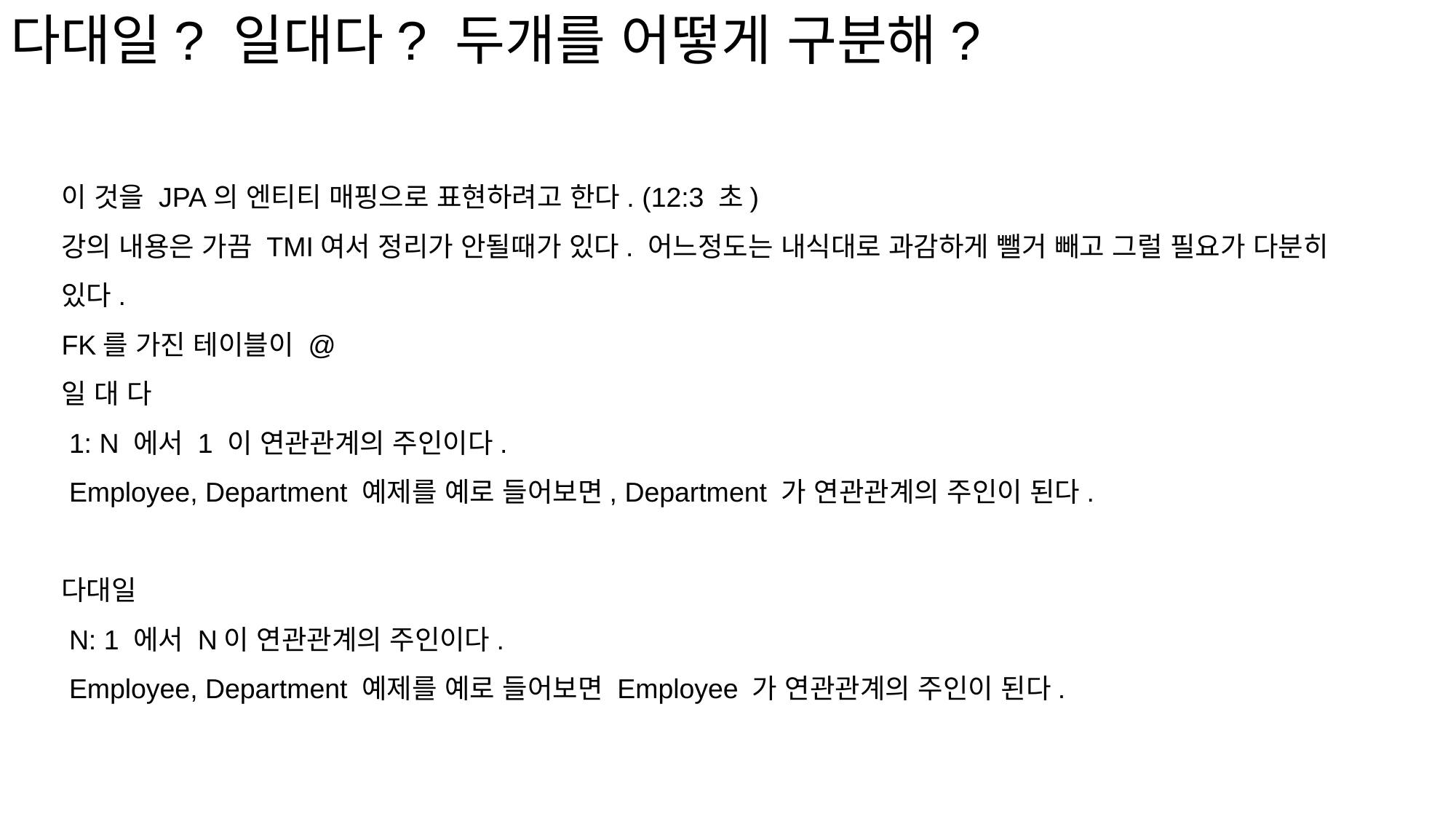

다대일? 일대다? 두개를 어떻게 구분해?
이 것을 JPA의 엔티티 매핑으로 표현하려고 한다. (12:3 초)
강의 내용은 가끔 TMI여서 정리가 안될때가 있다. 어느정도는 내식대로 과감하게 뺄거 빼고 그럴 필요가 다분히 있다.
FK를 가진 테이블이 @
일 대 다
 1: N 에서 1 이 연관관계의 주인이다.
 Employee, Department 예제를 예로 들어보면, Department 가 연관관계의 주인이 된다.

다대일
 N: 1 에서 N이 연관관계의 주인이다.
 Employee, Department 예제를 예로 들어보면 Employee 가 연관관계의 주인이 된다.